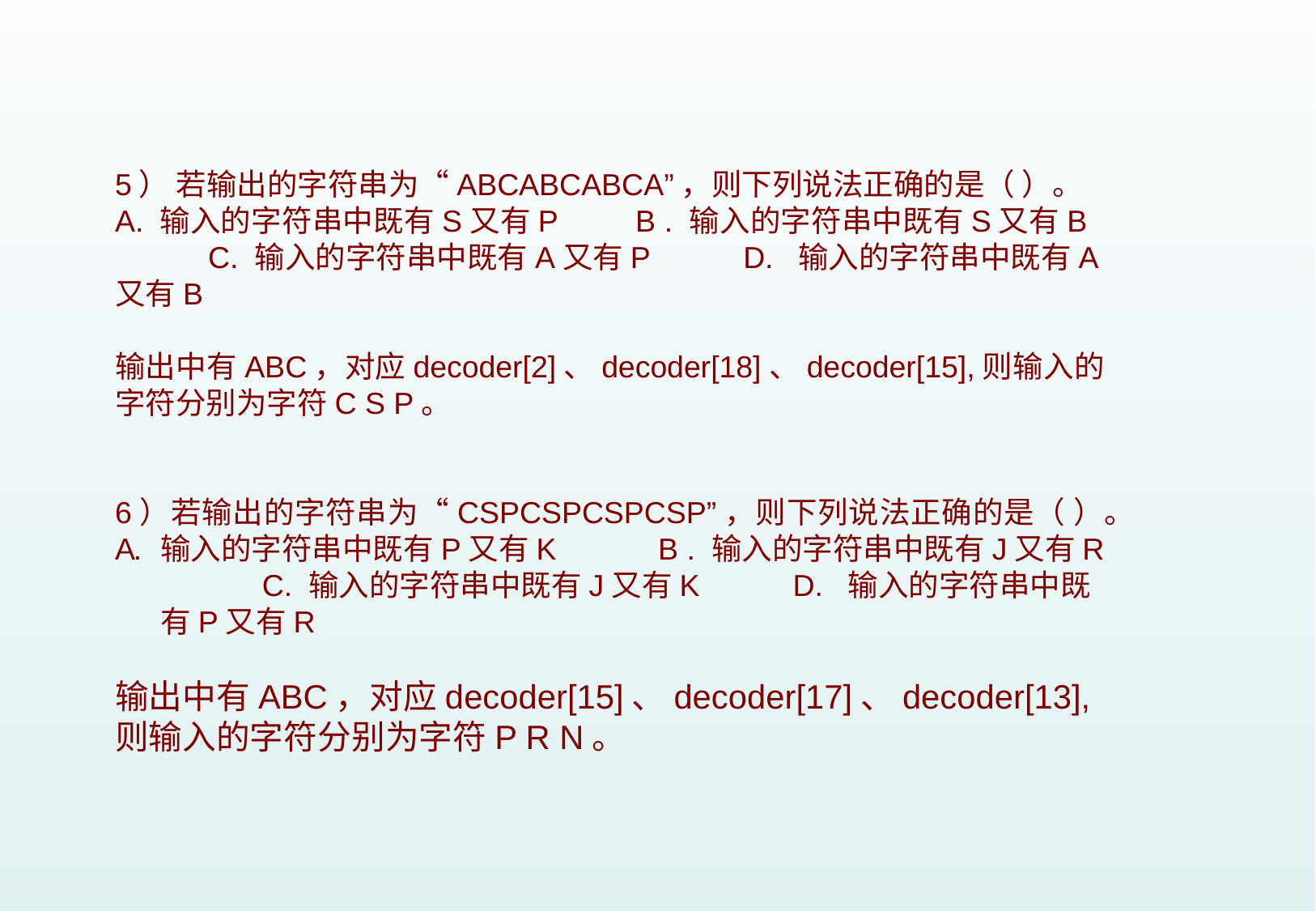

5） 若输出的字符串为“ABCABCABCA”，则下列说法正确的是（ ）。
A. 输入的字符串中既有S又有P         B . 输入的字符串中既有S又有B              C. 输入的字符串中既有A又有P           D.  输入的字符串中既有A又有B

输出中有ABC，对应decoder[2]、decoder[18]、decoder[15],则输入的字符分别为字符C S P。

6）若输出的字符串为“CSPCSPCSPCSP”，则下列说法正确的是（ ）。
输入的字符串中既有P又有K            B . 输入的字符串中既有J又有R             C. 输入的字符串中既有J又有K           D.  输入的字符串中既有P又有R

输出中有ABC，对应decoder[15]、decoder[17]、decoder[13],则输入的字符分别为字符P R N。